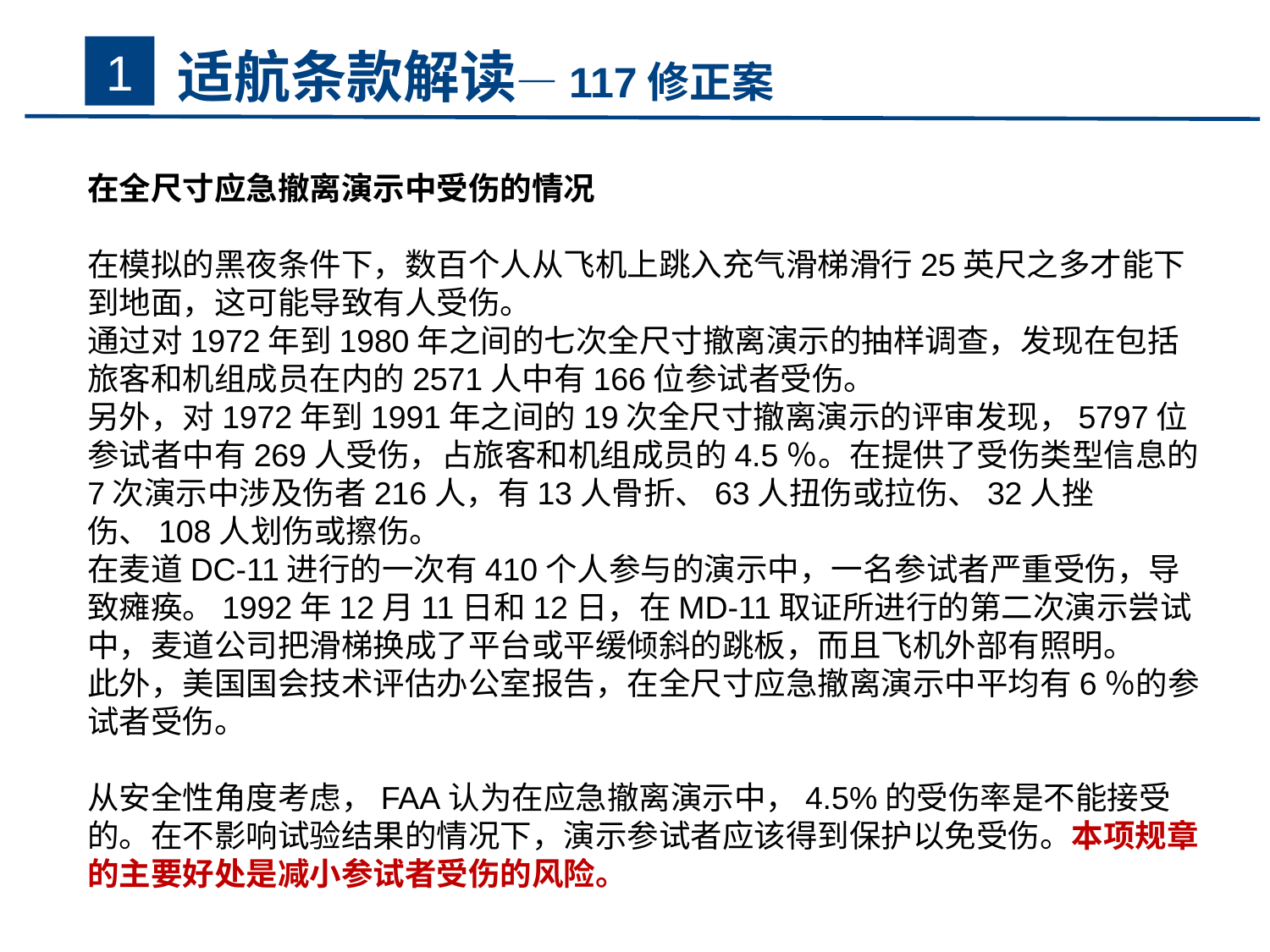

# 适航条款解读—117修正案
1
在全尺寸应急撤离演示中受伤的情况

在模拟的黑夜条件下，数百个人从飞机上跳入充气滑梯滑行25英尺之多才能下到地面，这可能导致有人受伤。
通过对1972年到1980年之间的七次全尺寸撤离演示的抽样调查，发现在包括旅客和机组成员在内的2571人中有166位参试者受伤。
另外，对1972年到1991年之间的19次全尺寸撤离演示的评审发现，5797位参试者中有269人受伤，占旅客和机组成员的4.5％。在提供了受伤类型信息的7次演示中涉及伤者216人，有13人骨折、63人扭伤或拉伤、32人挫伤、108人划伤或擦伤。
在麦道DC-11进行的一次有410个人参与的演示中，一名参试者严重受伤，导致瘫痪。1992年12月11日和12日，在MD-11取证所进行的第二次演示尝试中，麦道公司把滑梯换成了平台或平缓倾斜的跳板，而且飞机外部有照明。
此外，美国国会技术评估办公室报告，在全尺寸应急撤离演示中平均有6％的参试者受伤。

从安全性角度考虑，FAA认为在应急撤离演示中，4.5%的受伤率是不能接受的。在不影响试验结果的情况下，演示参试者应该得到保护以免受伤。本项规章的主要好处是减小参试者受伤的风险。